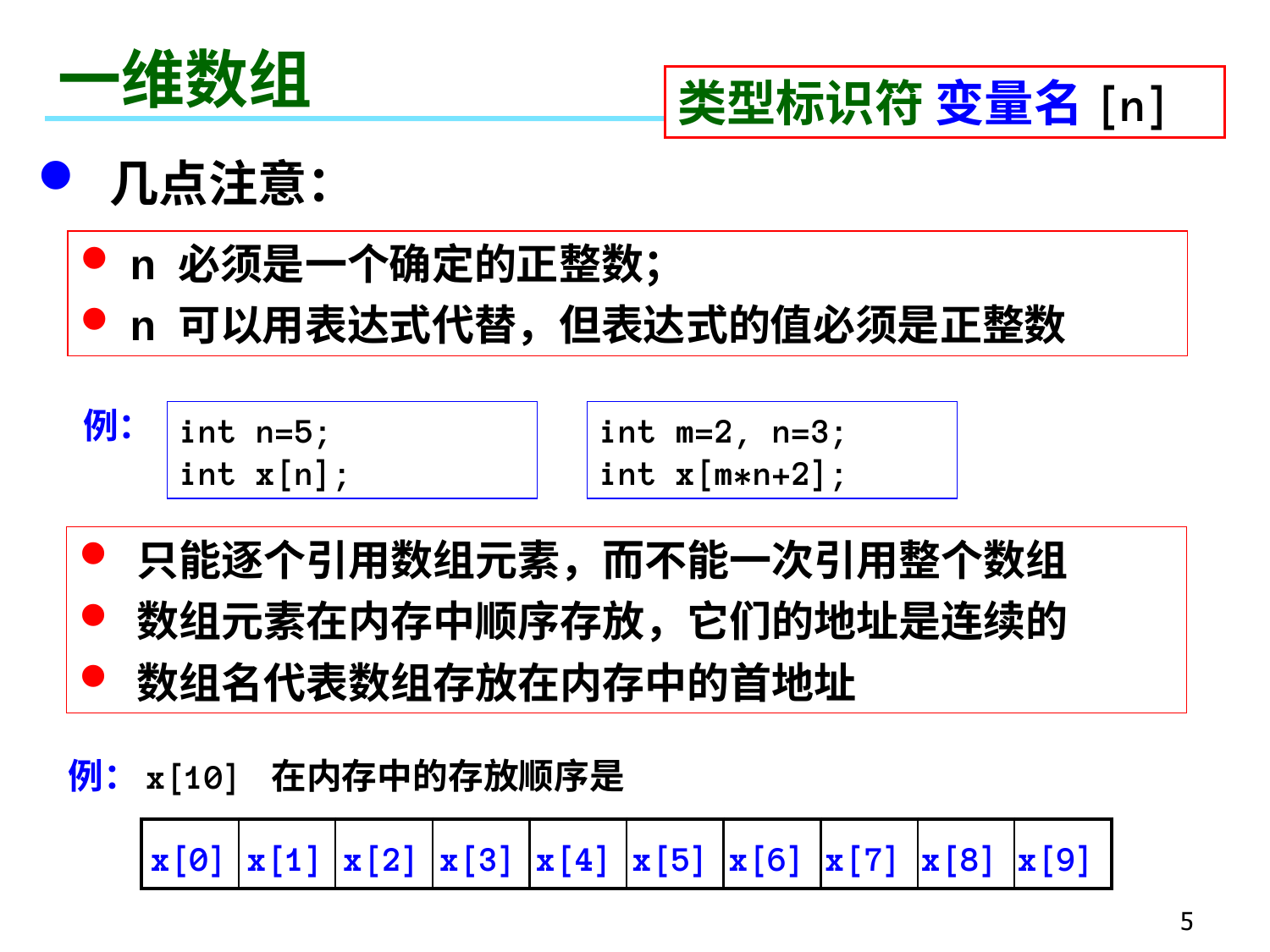

# 一维数组
类型标识符 变量名[n]
 几点注意：
 n 必须是一个确定的正整数；
 n 可以用表达式代替，但表达式的值必须是正整数
例：
int n=5;
int x[n];
int m=2, n=3;
int x[m*n+2];
 只能逐个引用数组元素，而不能一次引用整个数组
 数组元素在内存中顺序存放，它们的地址是连续的
 数组名代表数组存放在内存中的首地址
例：x[10] 在内存中的存放顺序是
|  |  |  |  |  |  |  |  |  |  |
| --- | --- | --- | --- | --- | --- | --- | --- | --- | --- |
x[0] x[1] x[2] x[3] x[4] x[5] x[6] x[7] x[8] x[9]
5